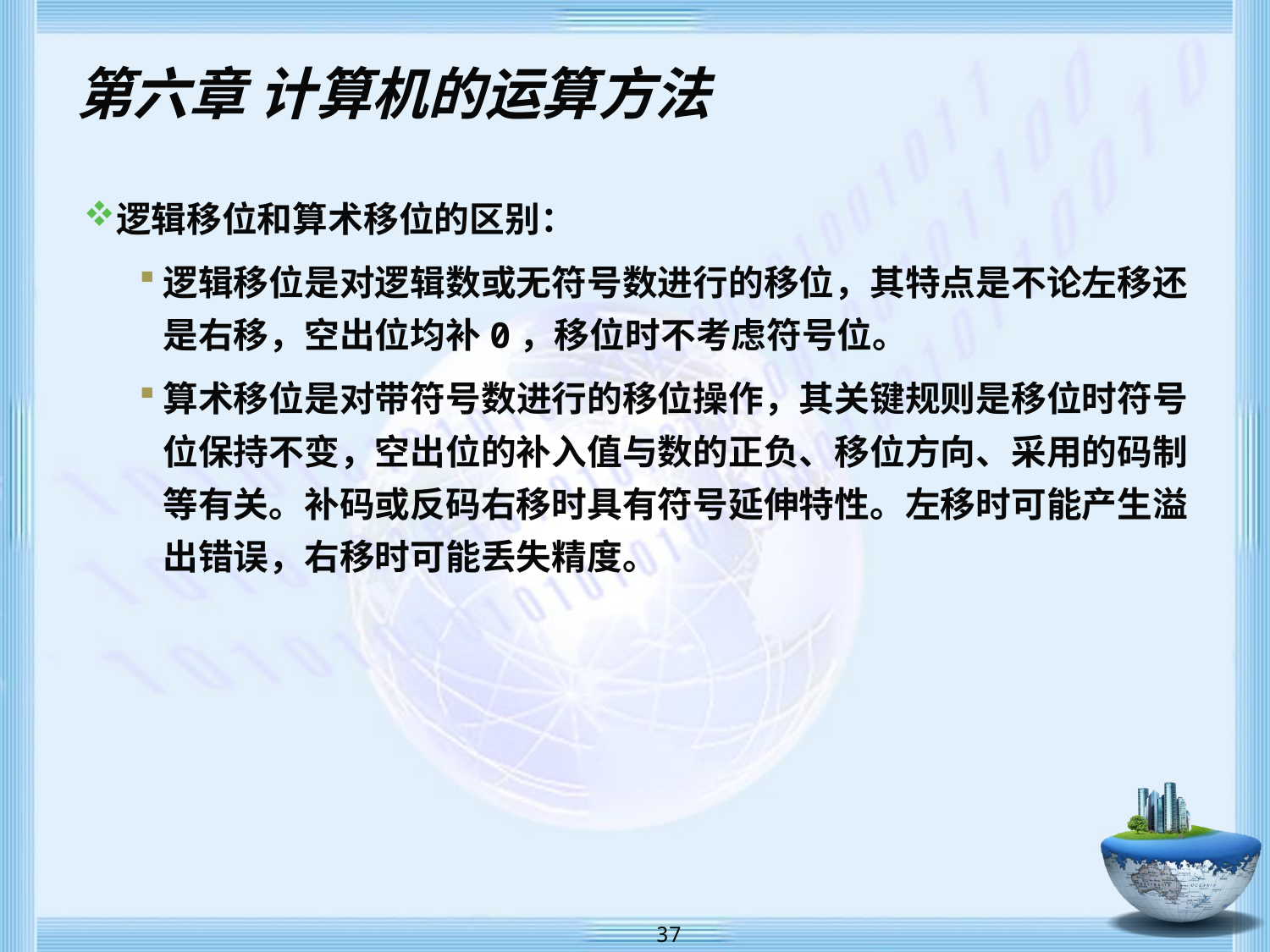

# 第六章 计算机的运算方法
逻辑移位和算术移位的区别：
逻辑移位是对逻辑数或无符号数进行的移位，其特点是不论左移还是右移，空出位均补0，移位时不考虑符号位。
算术移位是对带符号数进行的移位操作，其关键规则是移位时符号位保持不变，空出位的补入值与数的正负、移位方向、采用的码制等有关。补码或反码右移时具有符号延伸特性。左移时可能产生溢出错误，右移时可能丢失精度。
    37